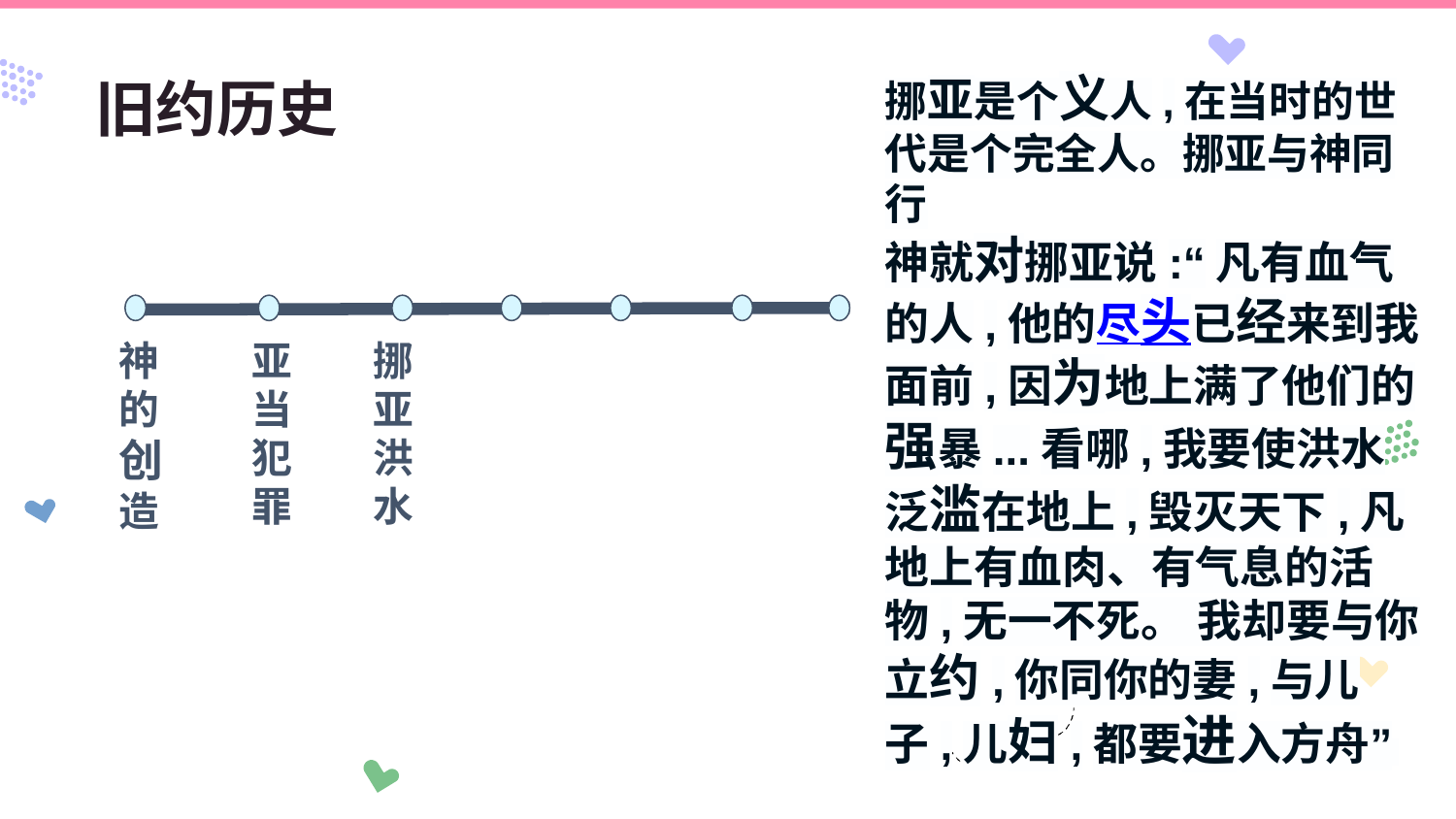

挪亚是个义人,在当时的世代是个完全人。挪亚与神同行
神就对挪亚说:“凡有血气的人,他的尽头已经来到我面前,因为地上满了他们的强暴...看哪,我要使洪水泛滥在地上,毁灭天下,凡地上有血肉、有气息的活物,无一不死。 我却要与你立约,你同你的妻,与儿子,儿妇,都要进入方舟”
# 旧约历史

神的创造
亚当犯罪
挪亚洪水